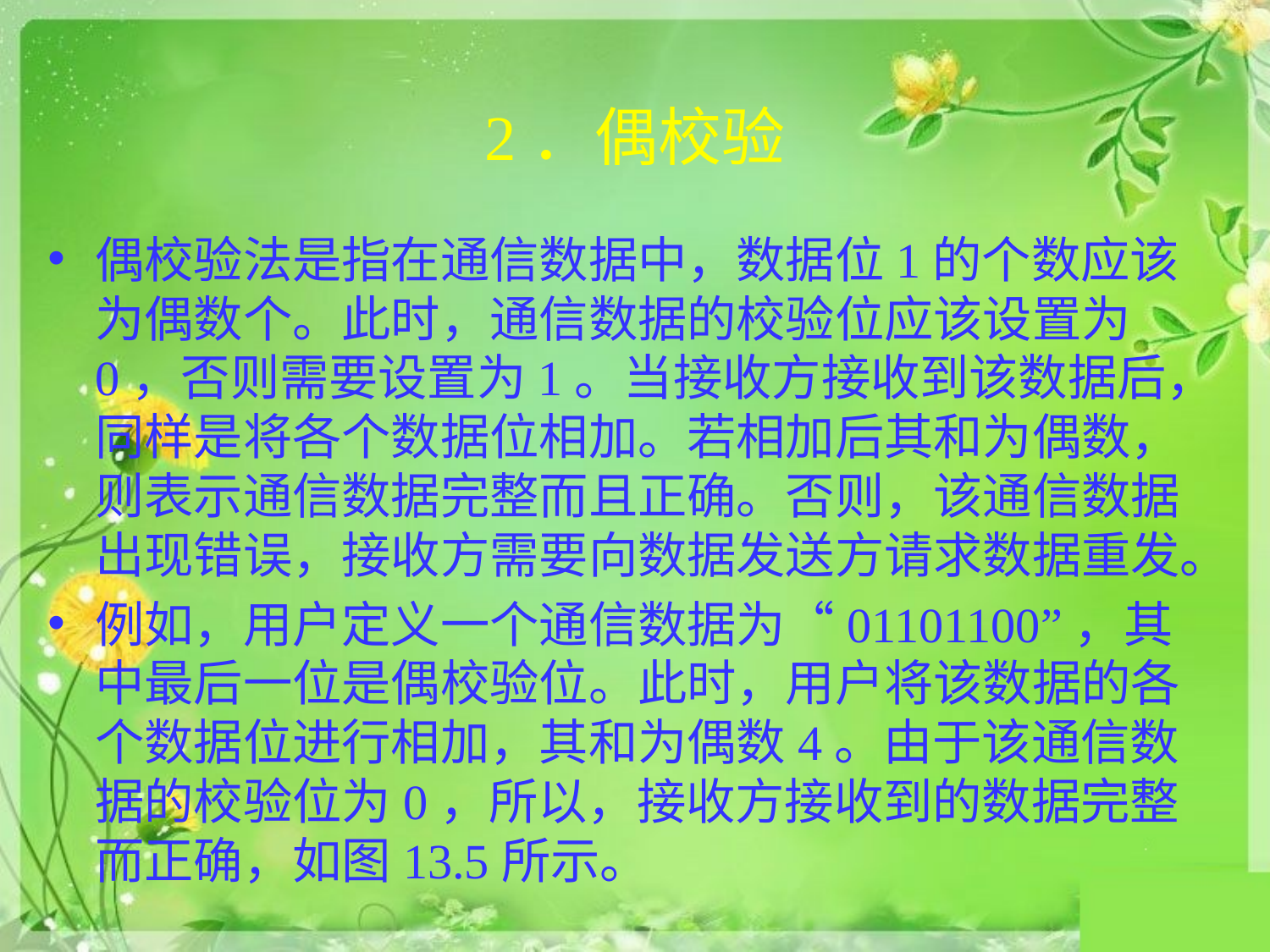

# 2．偶校验
偶校验法是指在通信数据中，数据位1的个数应该为偶数个。此时，通信数据的校验位应该设置为0，否则需要设置为1。当接收方接收到该数据后，同样是将各个数据位相加。若相加后其和为偶数，则表示通信数据完整而且正确。否则，该通信数据出现错误，接收方需要向数据发送方请求数据重发。
例如，用户定义一个通信数据为“01101100”，其中最后一位是偶校验位。此时，用户将该数据的各个数据位进行相加，其和为偶数4。由于该通信数据的校验位为0，所以，接收方接收到的数据完整而正确，如图13.5所示。